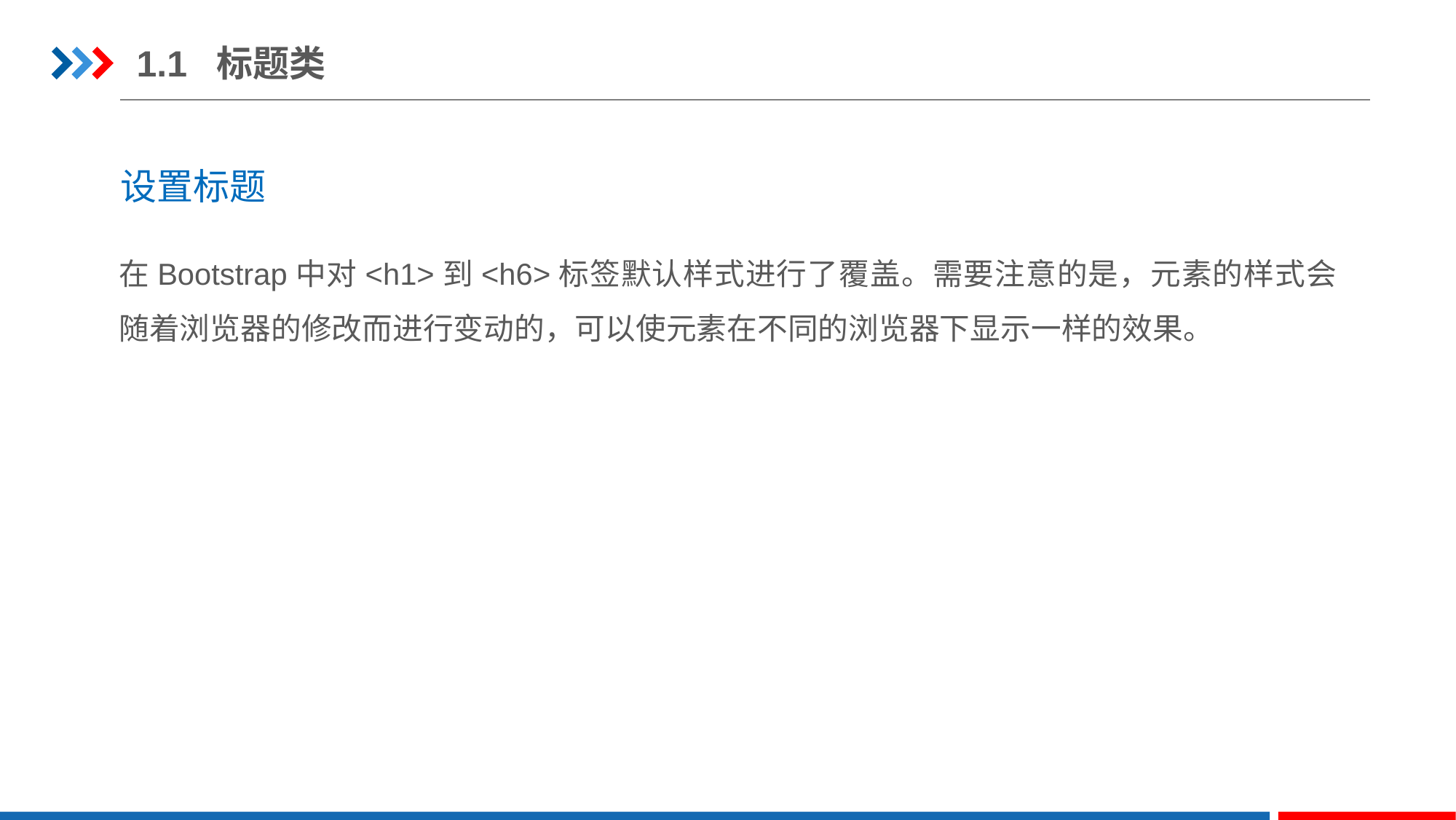

1.1  标题类
设置标题
在Bootstrap中对<h1>到<h6>标签默认样式进行了覆盖。需要注意的是，元素的样式会随着浏览器的修改而进行变动的，可以使元素在不同的浏览器下显示一样的效果。